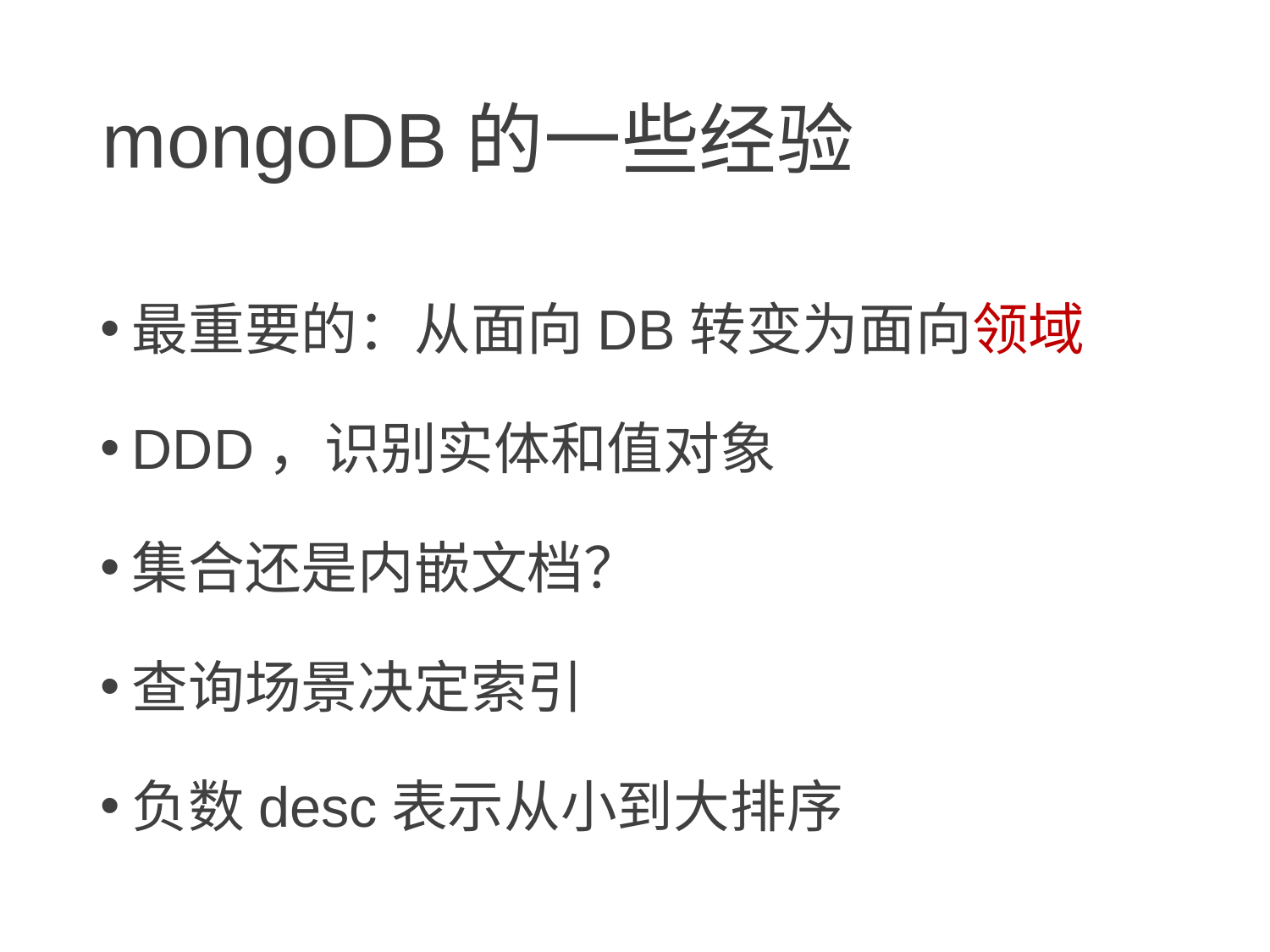

# mongoDB的一些经验
最重要的：从面向DB转变为面向领域
DDD，识别实体和值对象
集合还是内嵌文档？
查询场景决定索引
负数desc表示从小到大排序